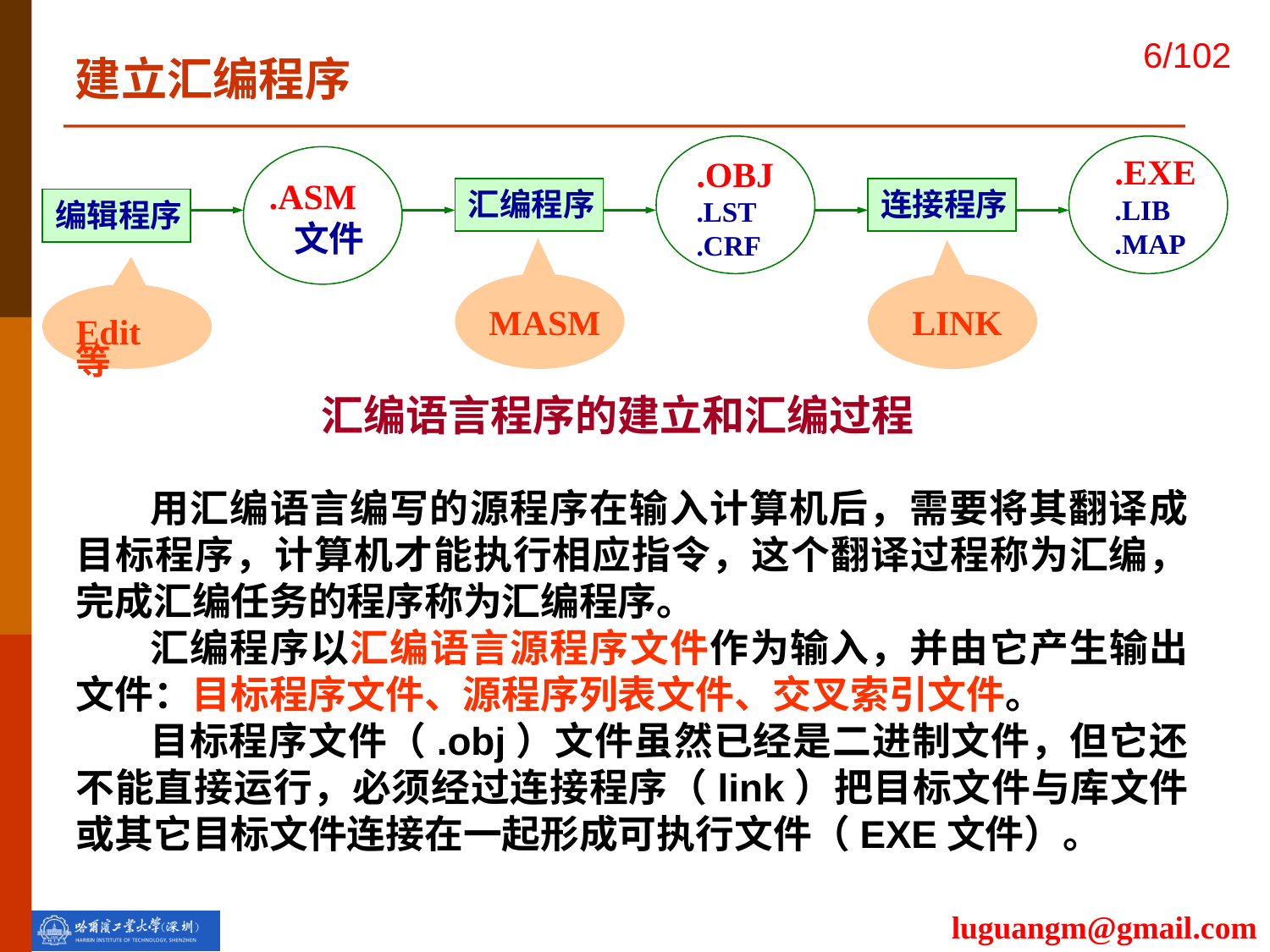

建立汇编程序

.EXE
.LIB
.MAP

.OBJ
.LST
.CRF

.ASM
  文件

汇编程序

连接程序

编辑程序

MASM
LINK
Edit 等
汇编语言程序的建立和汇编过程
用汇编语言编写的源程序在输入计算机后，需要将其翻译成目标程序，计算机才能执行相应指令，这个翻译过程称为汇编，完成汇编任务的程序称为汇编程序。
汇编程序以汇编语言源程序文件作为输入，并由它产生输出文件：目标程序文件、源程序列表文件、交叉索引文件。
目标程序文件（.obj）文件虽然已经是二进制文件，但它还不能直接运行，必须经过连接程序（link）把目标文件与库文件或其它目标文件连接在一起形成可执行文件（EXE文件）。